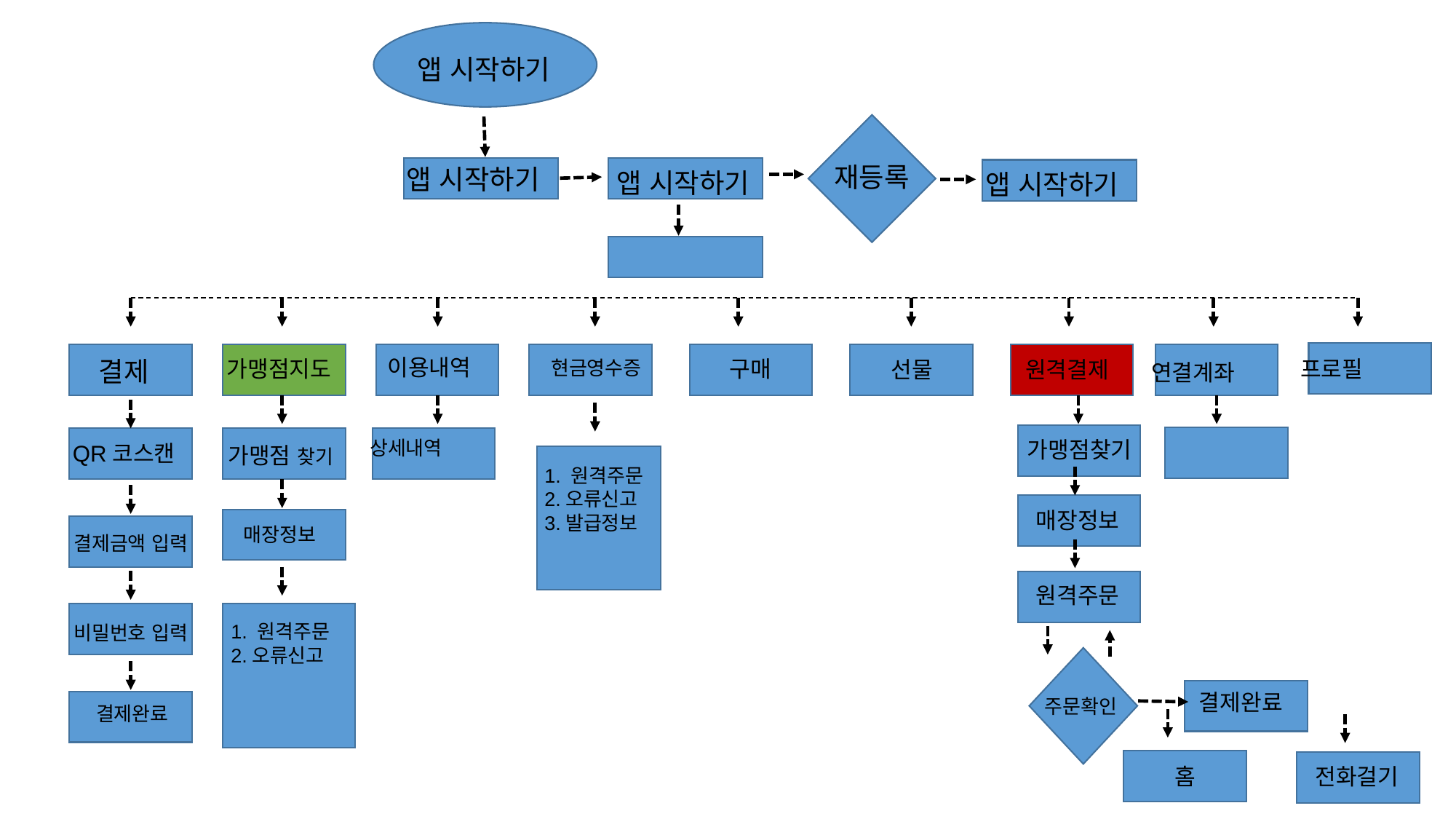

앱 시작하기

재등록
앱 시작하기

앱 시작하기
앱 시작하기

이용내역
가맹점지도
구매
결제
프로필
현금영수증
선물
원격결제
연결계좌

상세내역
가맹점찾기
QR코스캔
가맹점 찾기

1. 원격주문
2.오류신고
3.발급정보

매장정보

매장정보
결제금액 입력

원격주문

1. 원격주문
2.오류신고
비밀번호 입력

결제완료
주문확인

결제완료

홈
전화걸기